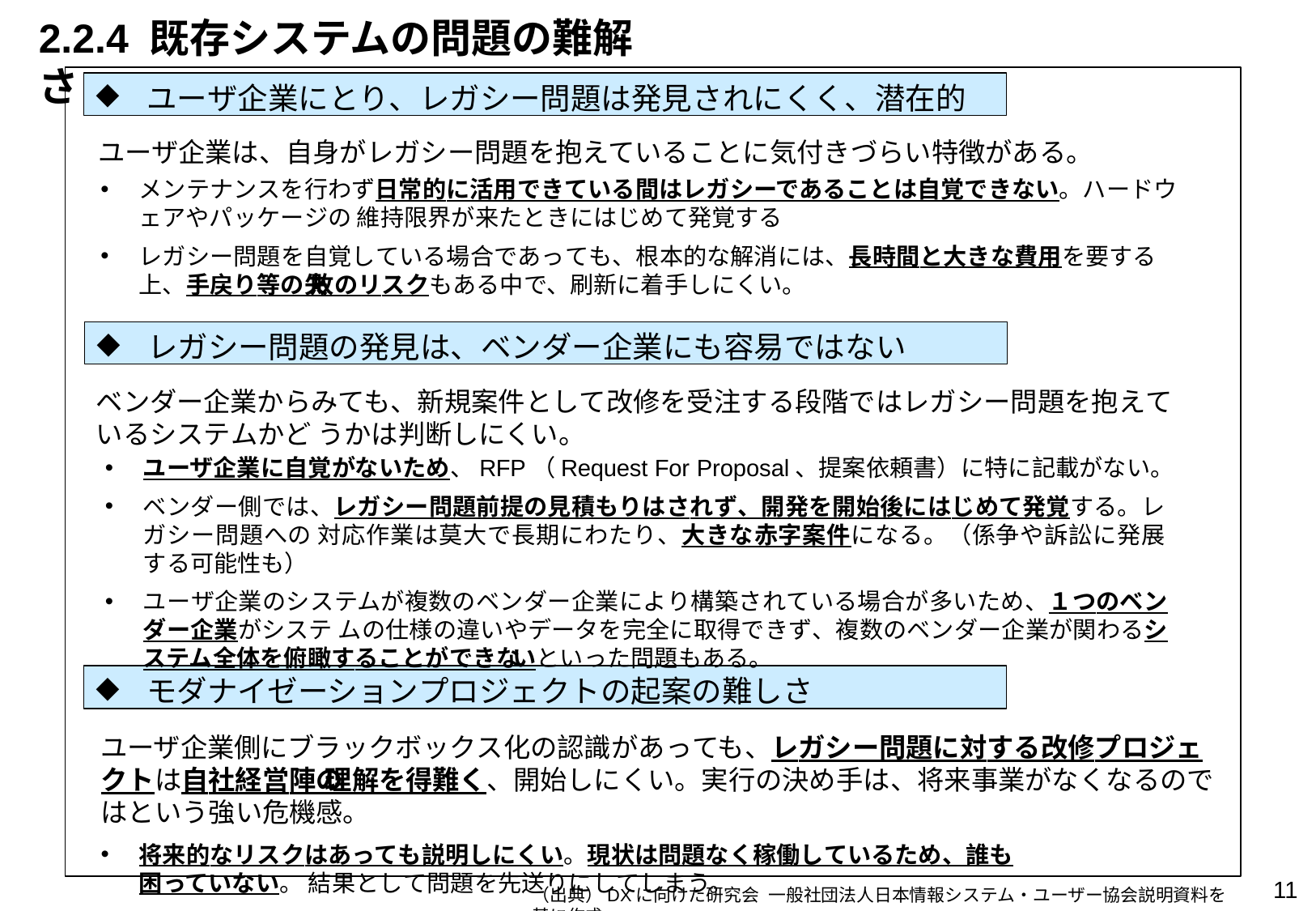

# 2.2.4 既存システムの問題の難解さ

ユーザ企業にとり、レガシー問題は発見されにくく、潜在的
ユーザ企業は、自身がレガシー問題を抱えていることに気付きづらい特徴がある。
メンテナンスを行わず日常的に活用できている間はレガシーであることは自覚できない。ハードウェアやパッケージの 維持限界が来たときにはじめて発覚する
レガシー問題を自覚している場合であっても、根本的な解消には、長時間と大きな費用を要する上、手戻り等の失 敗のリスクもある中で、刷新に着手しにくい。
レガシー問題の発見は、ベンダー企業にも容易ではない
ベンダー企業からみても、新規案件として改修を受注する段階ではレガシー問題を抱えているシステムかど うかは判断しにくい。
ユーザ企業に自覚がないため、RFP（Request For Proposal、提案依頼書）に特に記載がない。
ベンダー側では、レガシー問題前提の見積もりはされず、開発を開始後にはじめて発覚する。レガシー問題への 対応作業は莫大で長期にわたり、大きな赤字案件になる。（係争や訴訟に発展する可能性も）
ユーザ企業のシステムが複数のベンダー企業により構築されている場合が多いため、１つのベンダー企業がシステ ムの仕様の違いやデータを完全に取得できず、複数のベンダー企業が関わるシステム全体を俯瞰することができな いといった問題もある。
モダナイゼーションプロジェクトの起案の難しさ
ユーザ企業側にブラックボックス化の認識があっても、レガシー問題に対する改修プロジェクトは自社経営陣の 理解を得難く、開始しにくい。実行の決め手は、将来事業がなくなるのではという強い危機感。
将来的なリスクはあっても説明しにくい。現状は問題なく稼働しているため、誰も困っていない。 結果として問題を先送りにしてしまう。
11
（出典）DXに向けた研究会 一般社団法人日本情報システム・ユーザー協会説明資料を基に作成